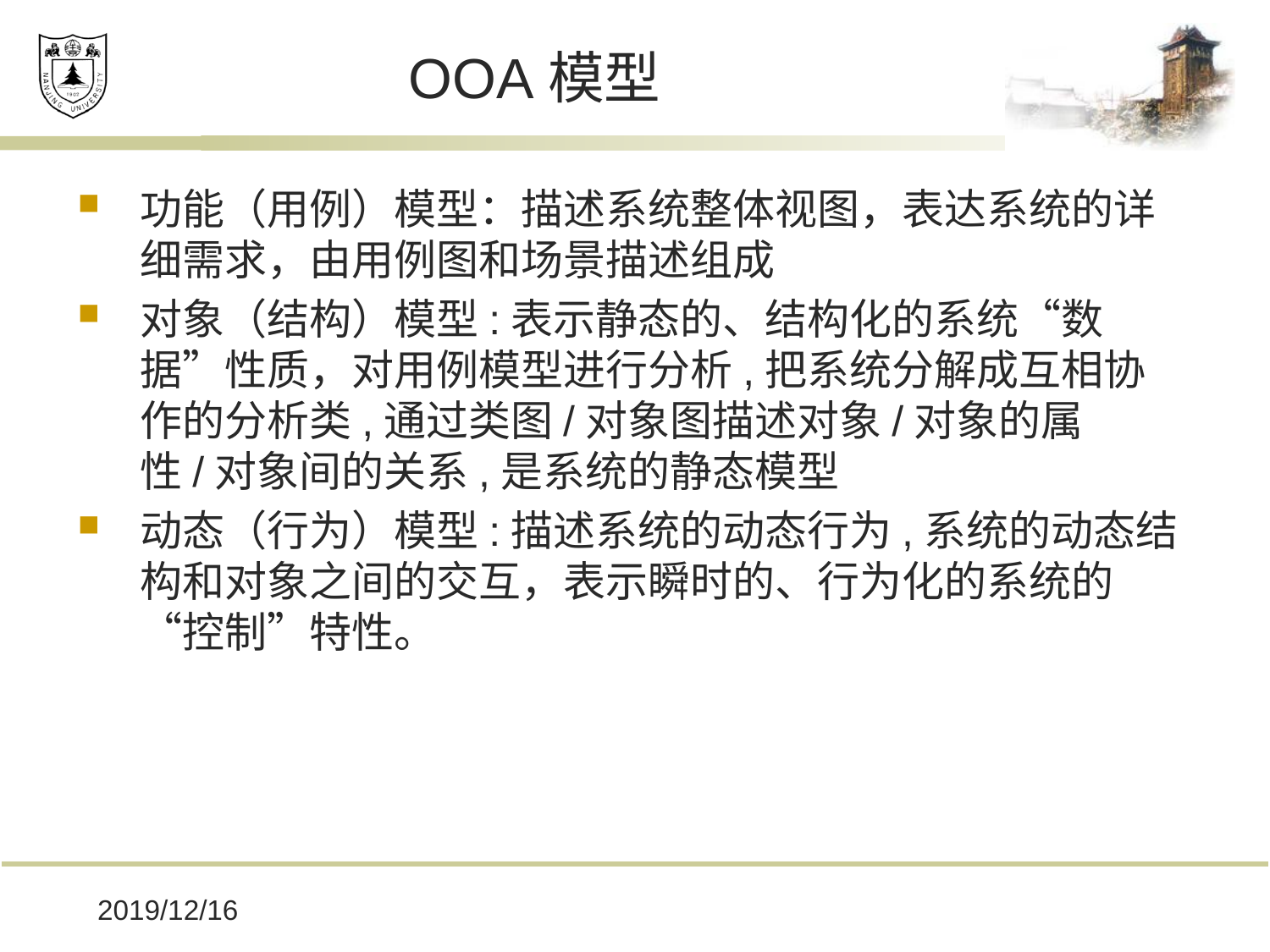

# OOA模型
功能（用例）模型：描述系统整体视图，表达系统的详细需求，由用例图和场景描述组成
对象（结构）模型:表示静态的、结构化的系统“数据”性质，对用例模型进行分析,把系统分解成互相协作的分析类,通过类图/对象图描述对象/对象的属性/对象间的关系,是系统的静态模型
动态（行为）模型:描述系统的动态行为,系统的动态结构和对象之间的交互，表示瞬时的、行为化的系统的“控制”特性。

2019/12/16